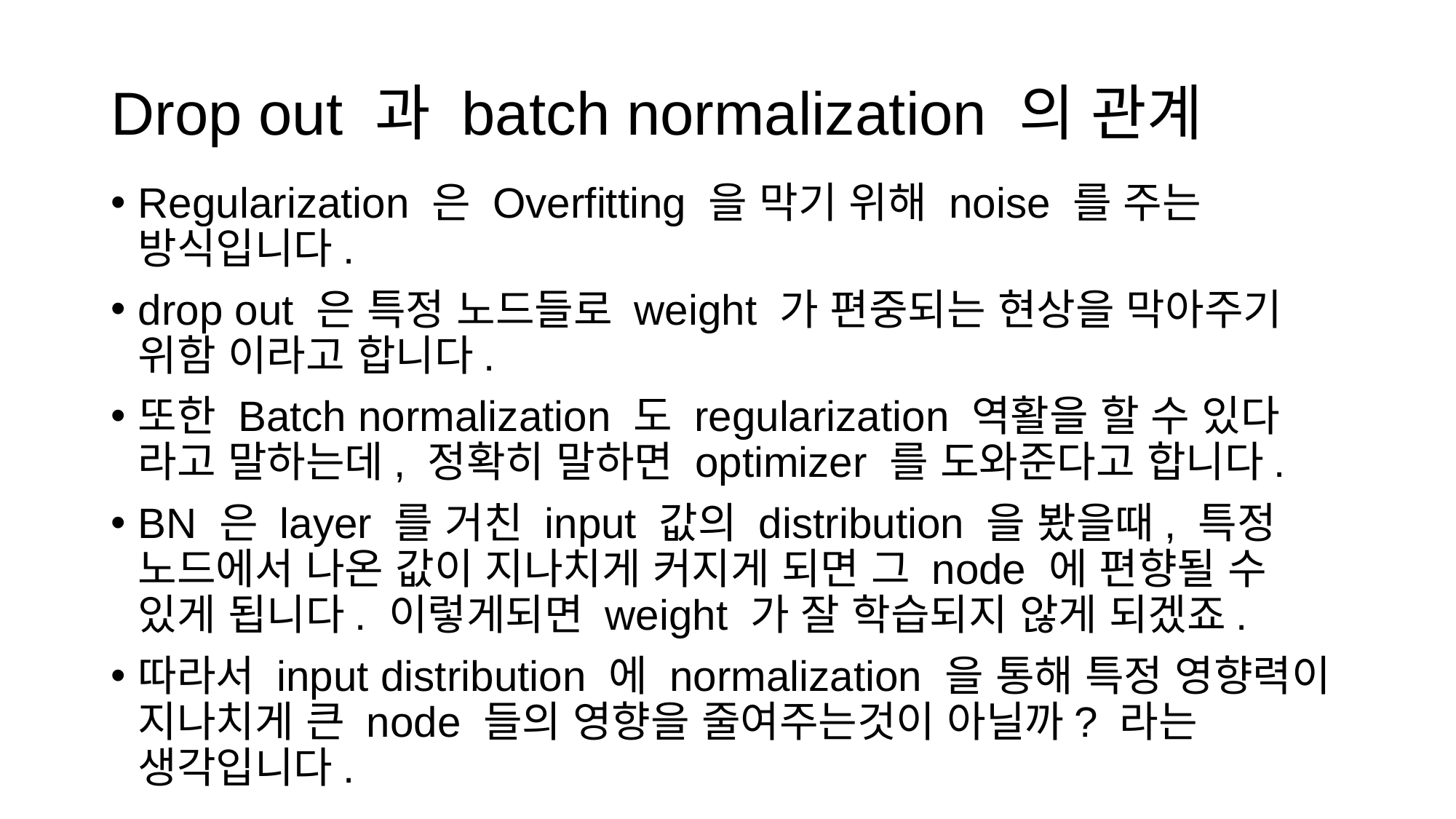

# Drop out 과 batch normalization 의 관계
Regularization 은 Overfitting 을 막기 위해 noise 를 주는 방식입니다.
drop out 은 특정 노드들로 weight 가 편중되는 현상을 막아주기 위함 이라고 합니다.
또한 Batch normalization 도 regularization 역활을 할 수 있다 라고 말하는데, 정확히 말하면 optimizer 를 도와준다고 합니다.
BN 은 layer 를 거친 input 값의 distribution 을 봤을때, 특정 노드에서 나온 값이 지나치게 커지게 되면 그 node 에 편향될 수 있게 됩니다. 이렇게되면 weight 가 잘 학습되지 않게 되겠죠.
따라서 input distribution 에 normalization 을 통해 특정 영향력이 지나치게 큰 node 들의 영향을 줄여주는것이 아닐까? 라는 생각입니다.